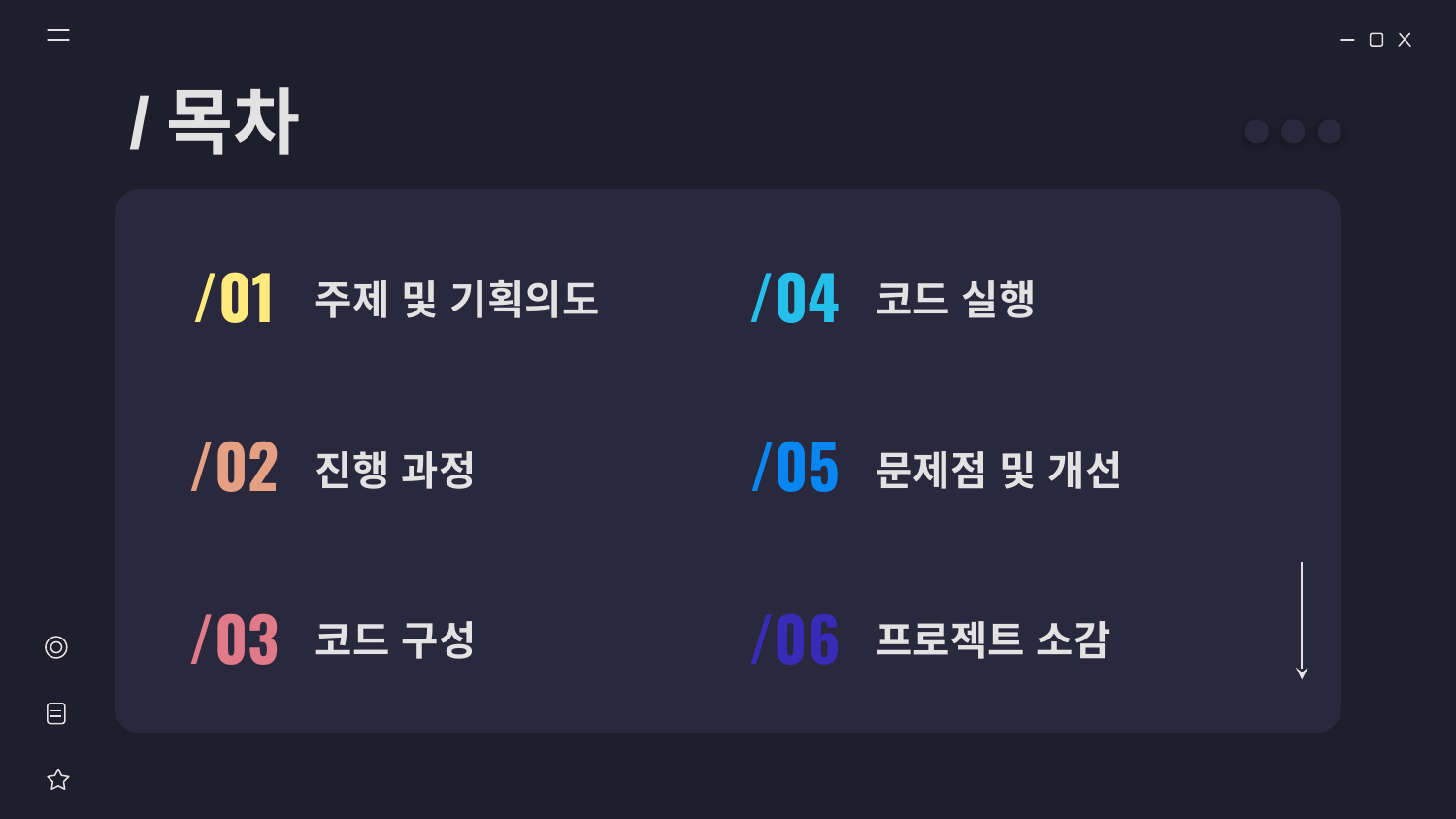

/목차

/04
/01
코드 실행
# 주제 및 기획의도
/05
/02
문제점 및 개선
진행 과정
프로젝트 소감
코드 구성
/06
/03